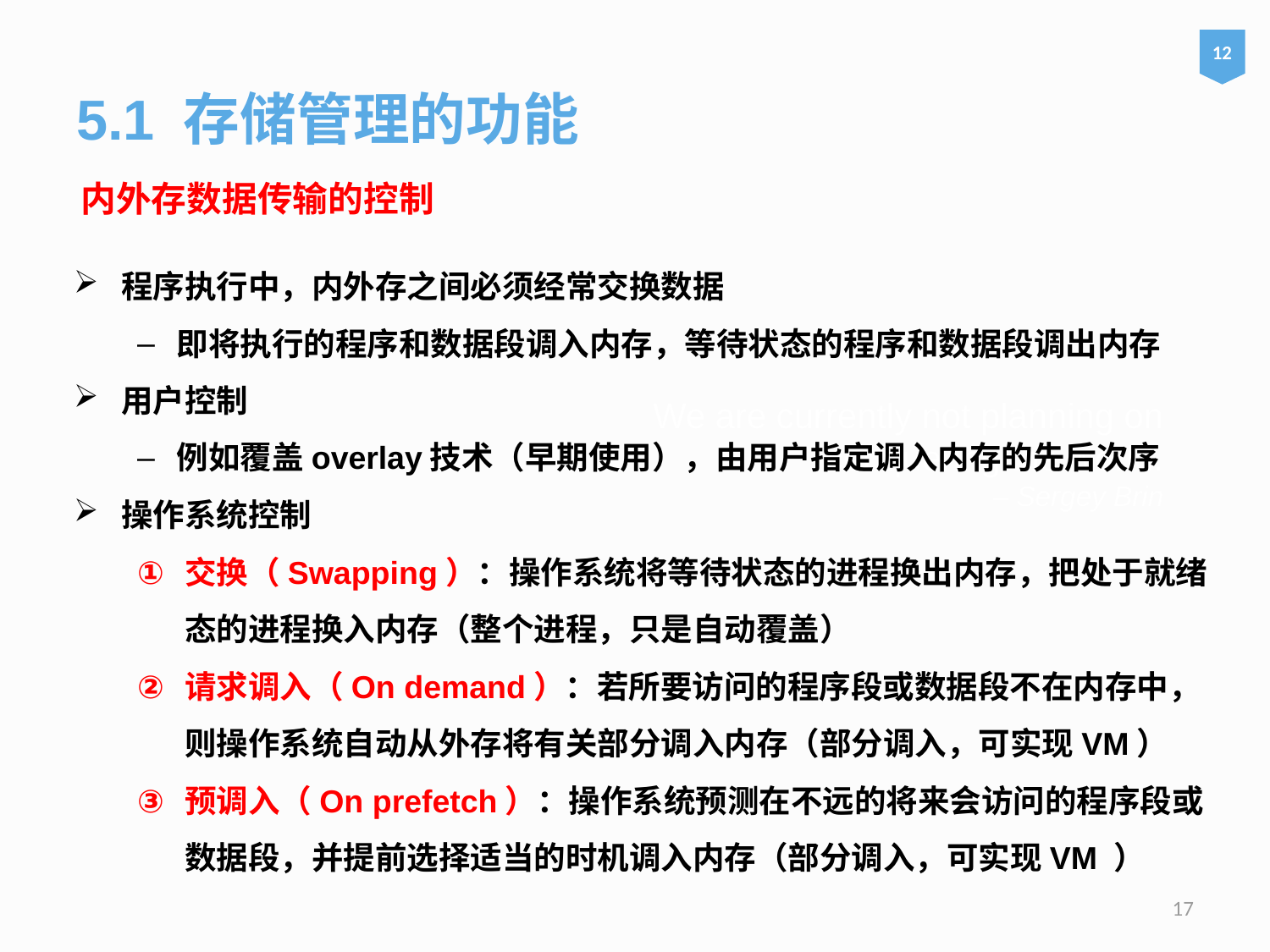

12
5.1 存储管理的功能
内外存数据传输的控制
程序执行中，内外存之间必须经常交换数据
即将执行的程序和数据段调入内存，等待状态的程序和数据段调出内存
用户控制
例如覆盖overlay技术（早期使用），由用户指定调入内存的先后次序
操作系统控制
交换（Swapping）：操作系统将等待状态的进程换出内存，把处于就绪态的进程换入内存（整个进程，只是自动覆盖）
请求调入（On demand）：若所要访问的程序段或数据段不在内存中，则操作系统自动从外存将有关部分调入内存（部分调入，可实现VM）
预调入（On prefetch）：操作系统预测在不远的将来会访问的程序段或数据段，并提前选择适当的时机调入内存（部分调入，可实现VM ）
# We are currently not planning on conquering the world. – Sergey Brin
17